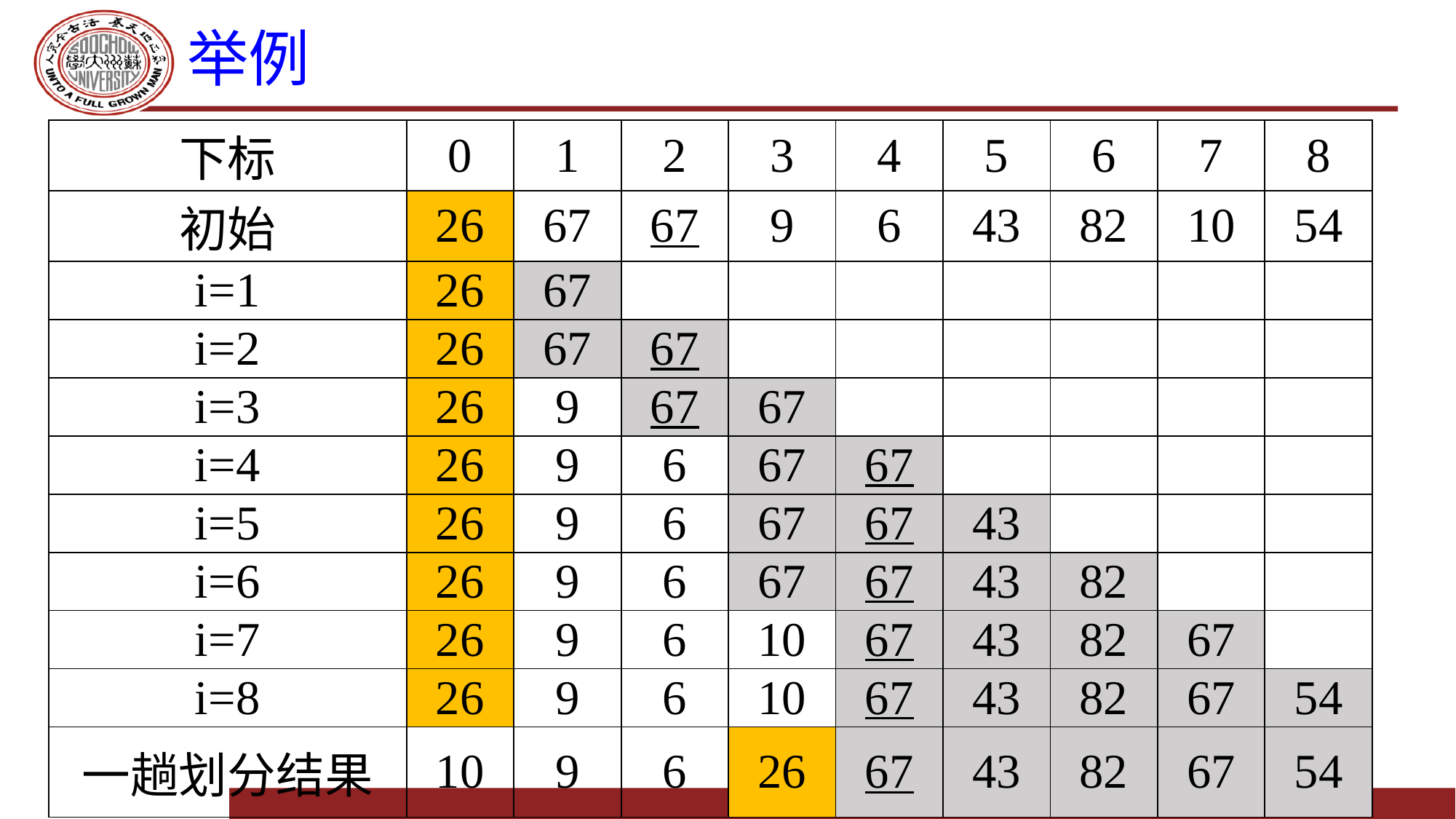

# 举例
| 下标 | 0 | 1 | 2 | 3 | 4 | 5 | 6 | 7 | 8 |
| --- | --- | --- | --- | --- | --- | --- | --- | --- | --- |
| 初始 | 26 | 67 | 67 | 9 | 6 | 43 | 82 | 10 | 54 |
| i=1 | 26 | 67 |  |  |  |  |  |  |  |
| i=2 | 26 | 67 | 67 |  |  |  |  |  |  |
| i=3 | 26 | 9 | 67 | 67 |  |  |  |  |  |
| i=4 | 26 | 9 | 6 | 67 | 67 |  |  |  |  |
| i=5 | 26 | 9 | 6 | 67 | 67 | 43 |  |  |  |
| i=6 | 26 | 9 | 6 | 67 | 67 | 43 | 82 |  |  |
| i=7 | 26 | 9 | 6 | 10 | 67 | 43 | 82 | 67 |  |
| i=8 | 26 | 9 | 6 | 10 | 67 | 43 | 82 | 67 | 54 |
| 一趟划分结果 | 10 | 9 | 6 | 26 | 67 | 43 | 82 | 67 | 54 |